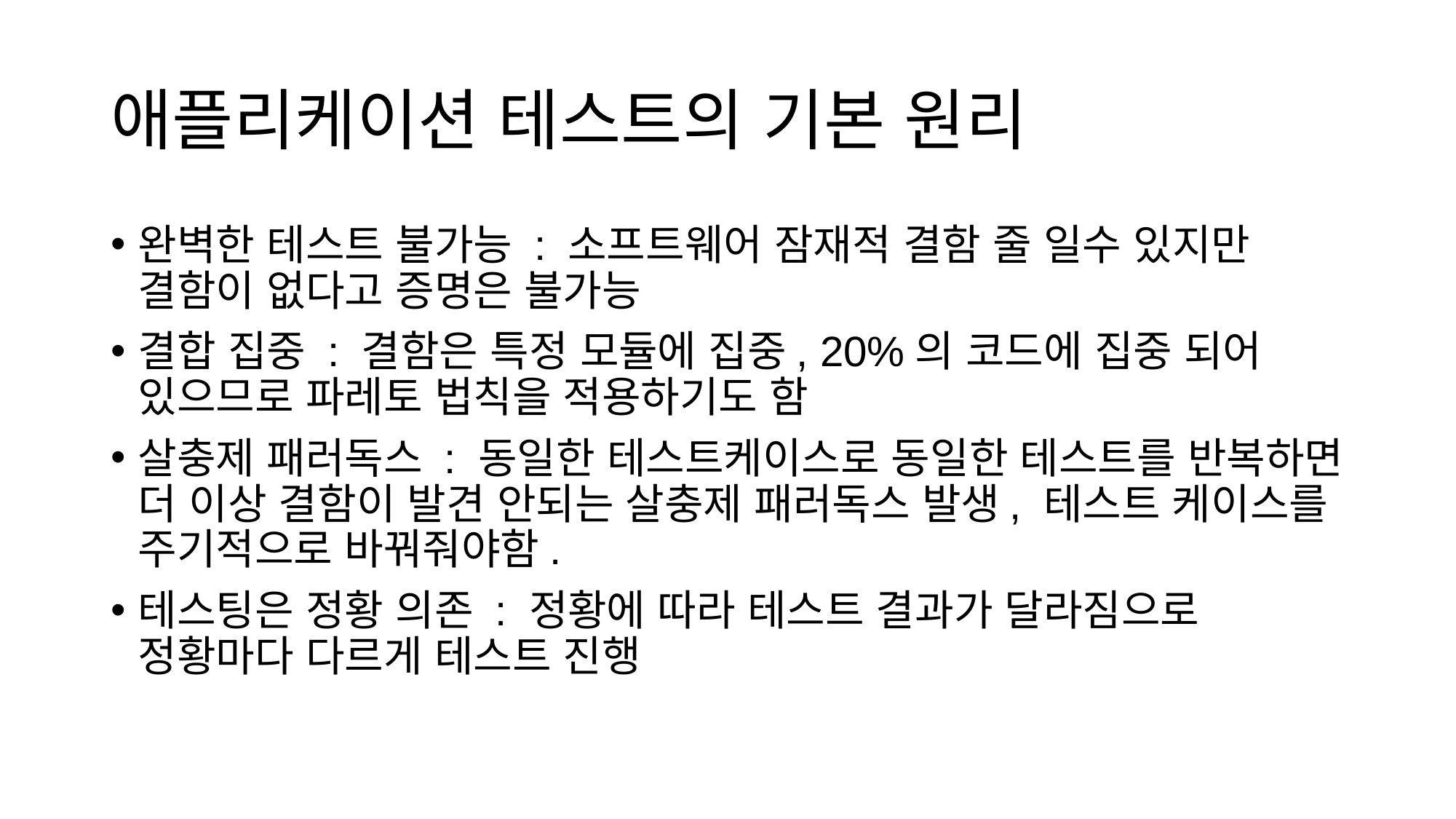

# 애플리케이션 테스트의 기본 원리
완벽한 테스트 불가능 : 소프트웨어 잠재적 결함 줄 일수 있지만 결함이 없다고 증명은 불가능
결합 집중 : 결함은 특정 모듈에 집중, 20%의 코드에 집중 되어 있으므로 파레토 법칙을 적용하기도 함
살충제 패러독스 : 동일한 테스트케이스로 동일한 테스트를 반복하면 더 이상 결함이 발견 안되는 살충제 패러독스 발생, 테스트 케이스를 주기적으로 바꿔줘야함.
테스팅은 정황 의존 : 정황에 따라 테스트 결과가 달라짐으로 정황마다 다르게 테스트 진행